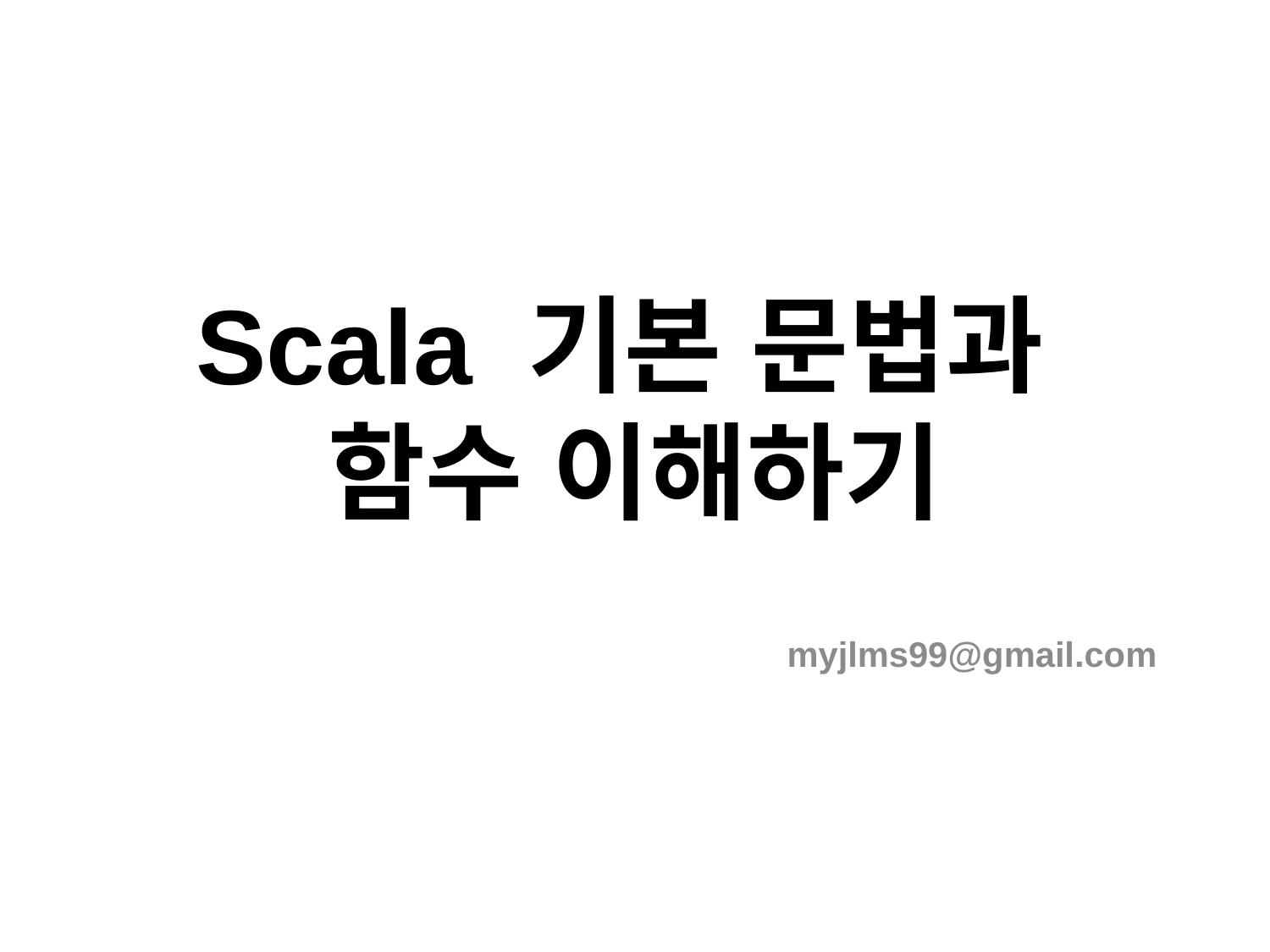

# Scala 기본 문법과 함수 이해하기
myjlms99@gmail.com